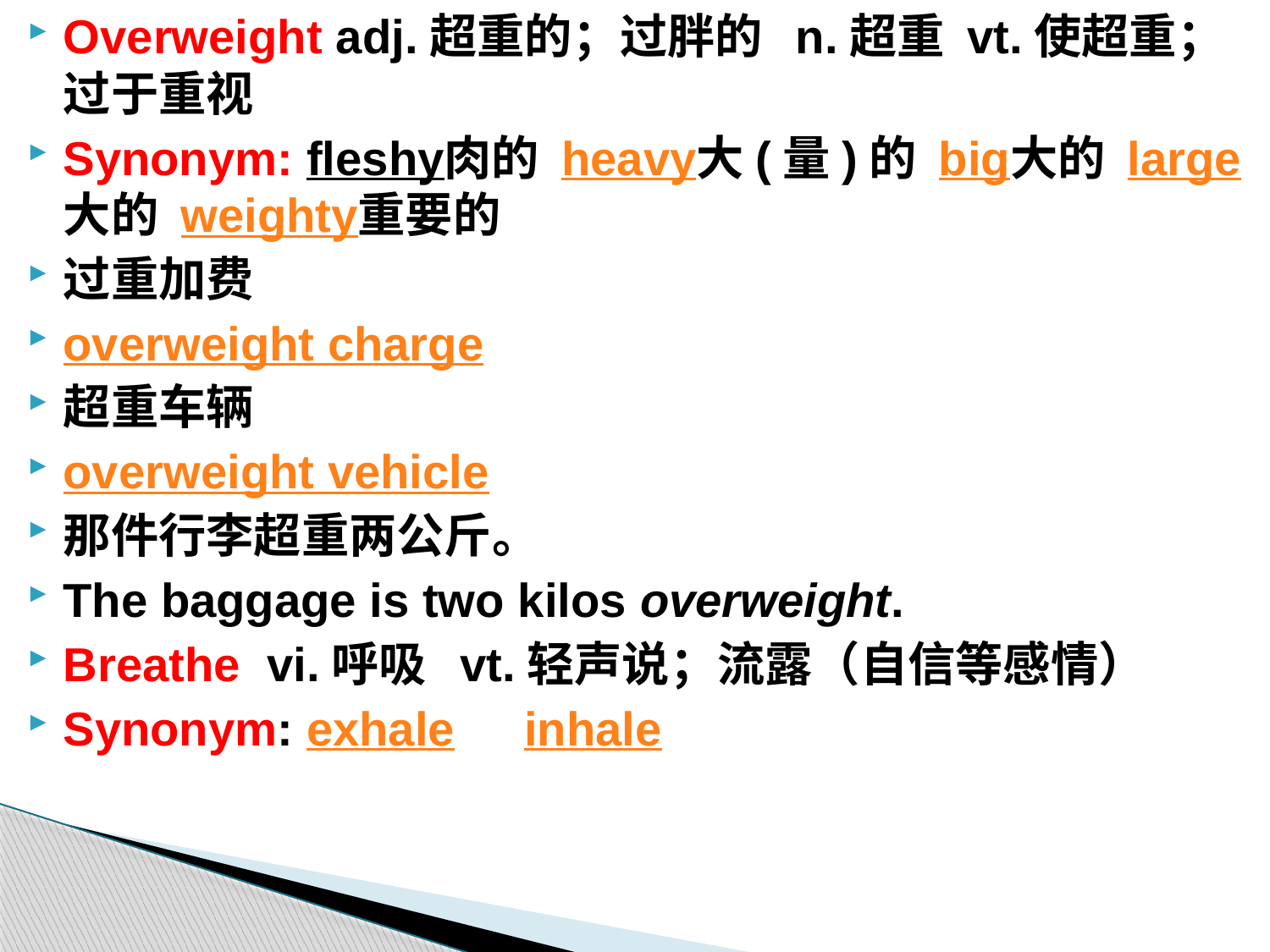

Overweight adj.超重的；过胖的  n.超重 vt.使超重；过于重视
Synonym: fleshy肉的 heavy大(量)的 big大的 large大的 weighty重要的
过重加费
overweight charge
超重车辆
overweight vehicle
那件行李超重两公斤。
The baggage is two kilos overweight.
Breathe  vi.呼吸  vt.轻声说；流露（自信等感情）
Synonym: exhale　 inhale